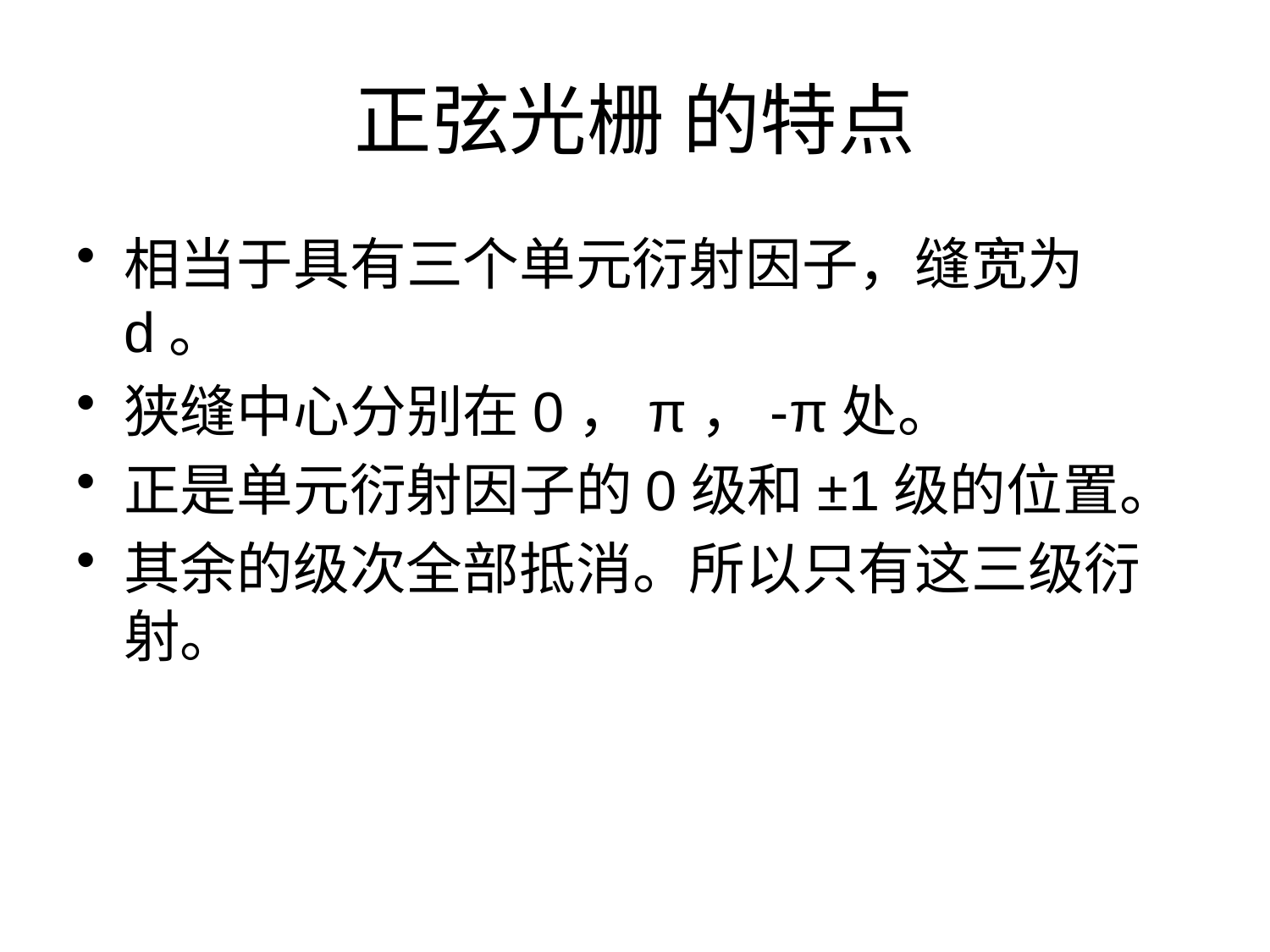

# 正弦光栅 的特点
相当于具有三个单元衍射因子，缝宽为d。
狭缝中心分别在0，π，-π处。
正是单元衍射因子的0级和±1级的位置。
其余的级次全部抵消。所以只有这三级衍射。